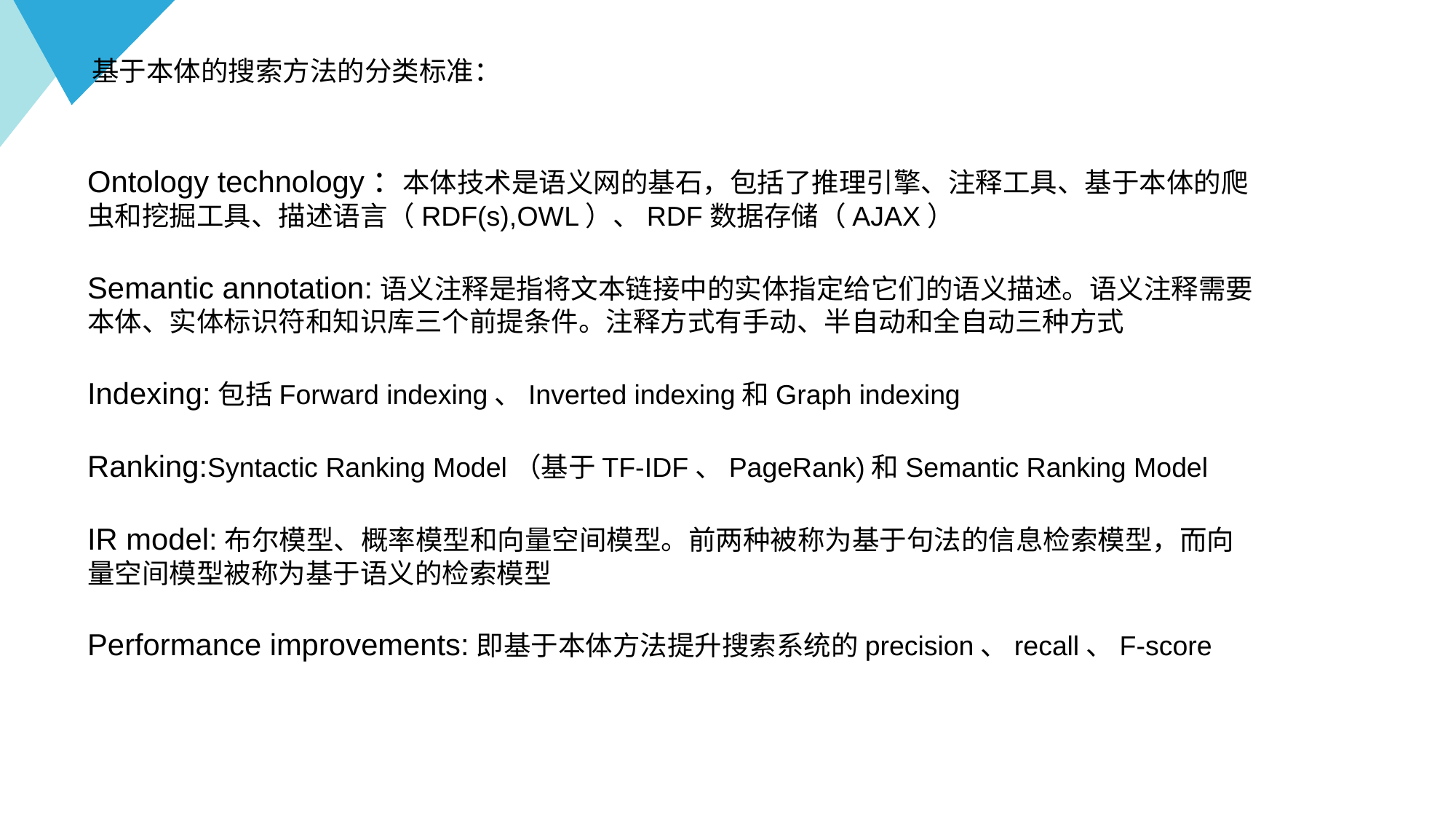

基于本体的搜索方法的分类标准：
Ontology technology：本体技术是语义网的基石，包括了推理引擎、注释工具、基于本体的爬虫和挖掘工具、描述语言（RDF(s),OWL）、RDF数据存储（AJAX）

Semantic annotation:语义注释是指将文本链接中的实体指定给它们的语义描述。语义注释需要本体、实体标识符和知识库三个前提条件。注释方式有手动、半自动和全自动三种方式

Indexing:包括Forward indexing、Inverted indexing和Graph indexing

Ranking:Syntactic Ranking Model（基于TF-IDF、PageRank)和Semantic Ranking Model

IR model:布尔模型、概率模型和向量空间模型。前两种被称为基于句法的信息检索模型，而向量空间模型被称为基于语义的检索模型

Performance improvements:即基于本体方法提升搜索系统的precision、recall、F-score